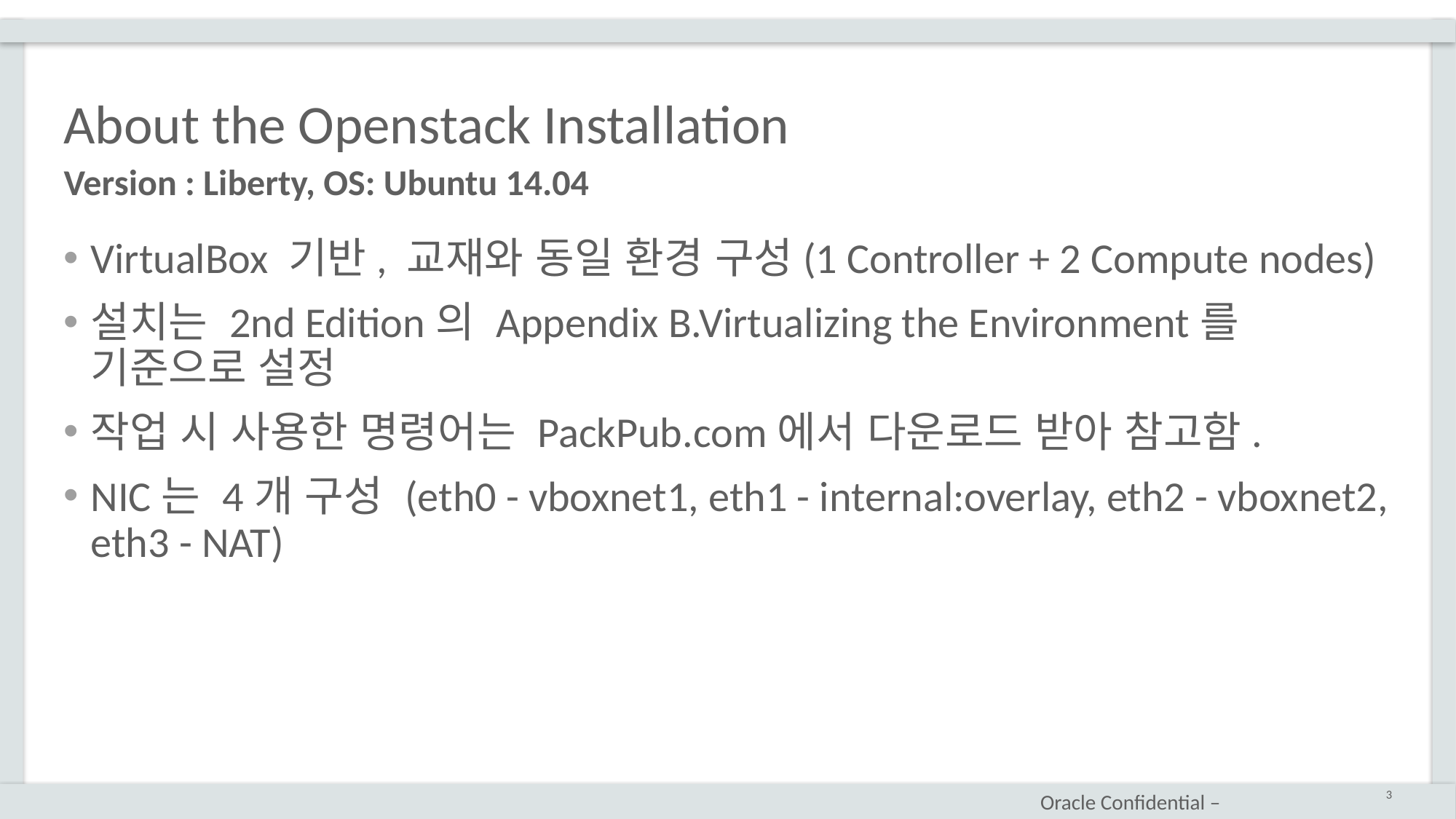

# About the Openstack Installation
Version : Liberty, OS: Ubuntu 14.04
VirtualBox 기반, 교재와 동일 환경 구성(1 Controller + 2 Compute nodes)
설치는 2nd Edition의 Appendix B.Virtualizing the Environment를 기준으로 설정
작업 시 사용한 명령어는 PackPub.com에서 다운로드 받아 참고함.
NIC는 4개 구성 (eth0 - vboxnet1, eth1 - internal:overlay, eth2 - vboxnet2, eth3 - NAT)
Oracle Confidential – Internal/Highly Restricted
3